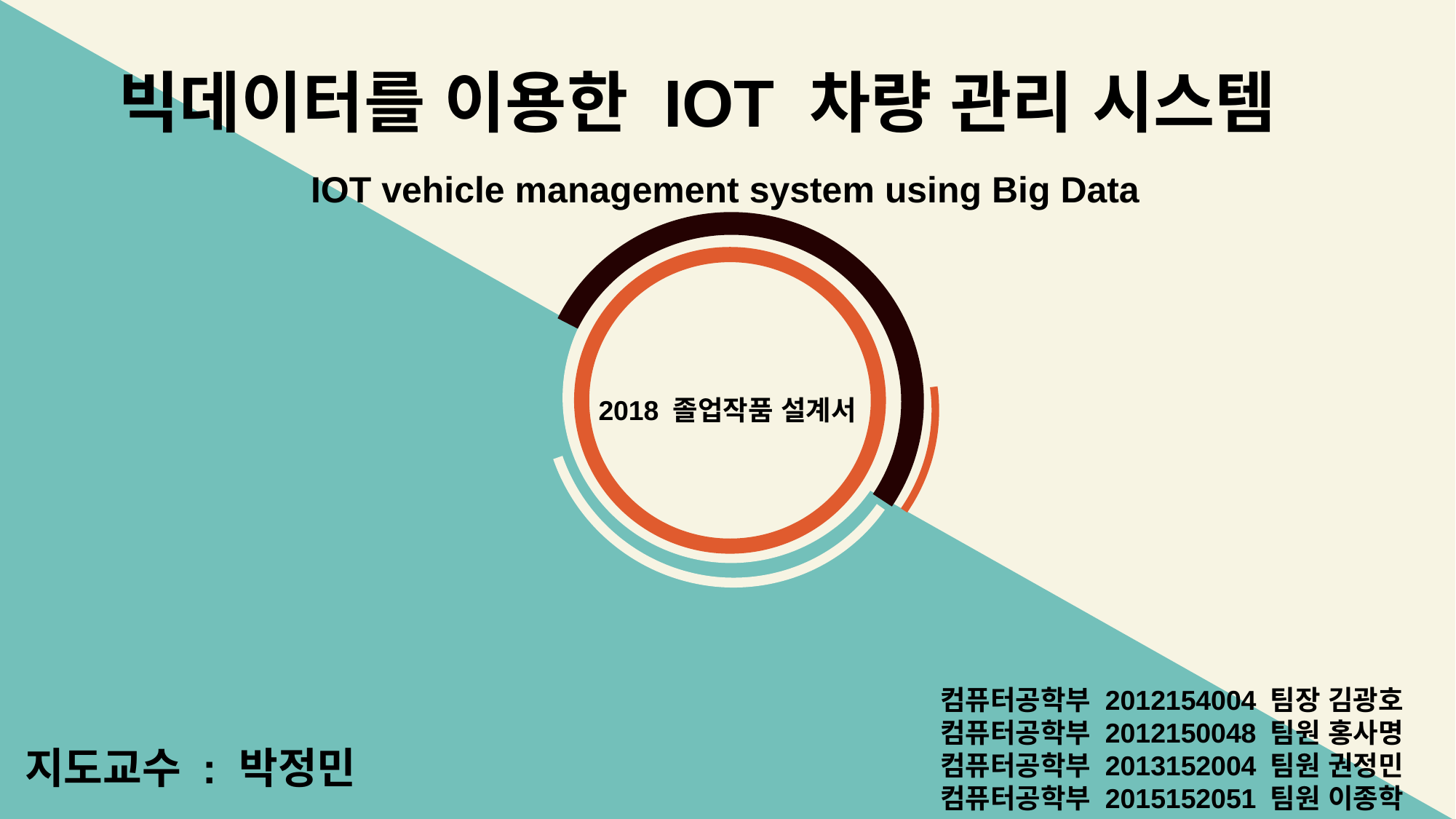

빅데이터를 이용한 IOT 차량 관리 시스템
IOT vehicle management system using Big Data

2018 졸업작품 설계서
컴퓨터공학부 2012154004 팀장 김광호
컴퓨터공학부 2012150048 팀원 홍사명
컴퓨터공학부 2013152004 팀원 권정민
컴퓨터공학부 2015152051 팀원 이종학
지도교수 : 박정민